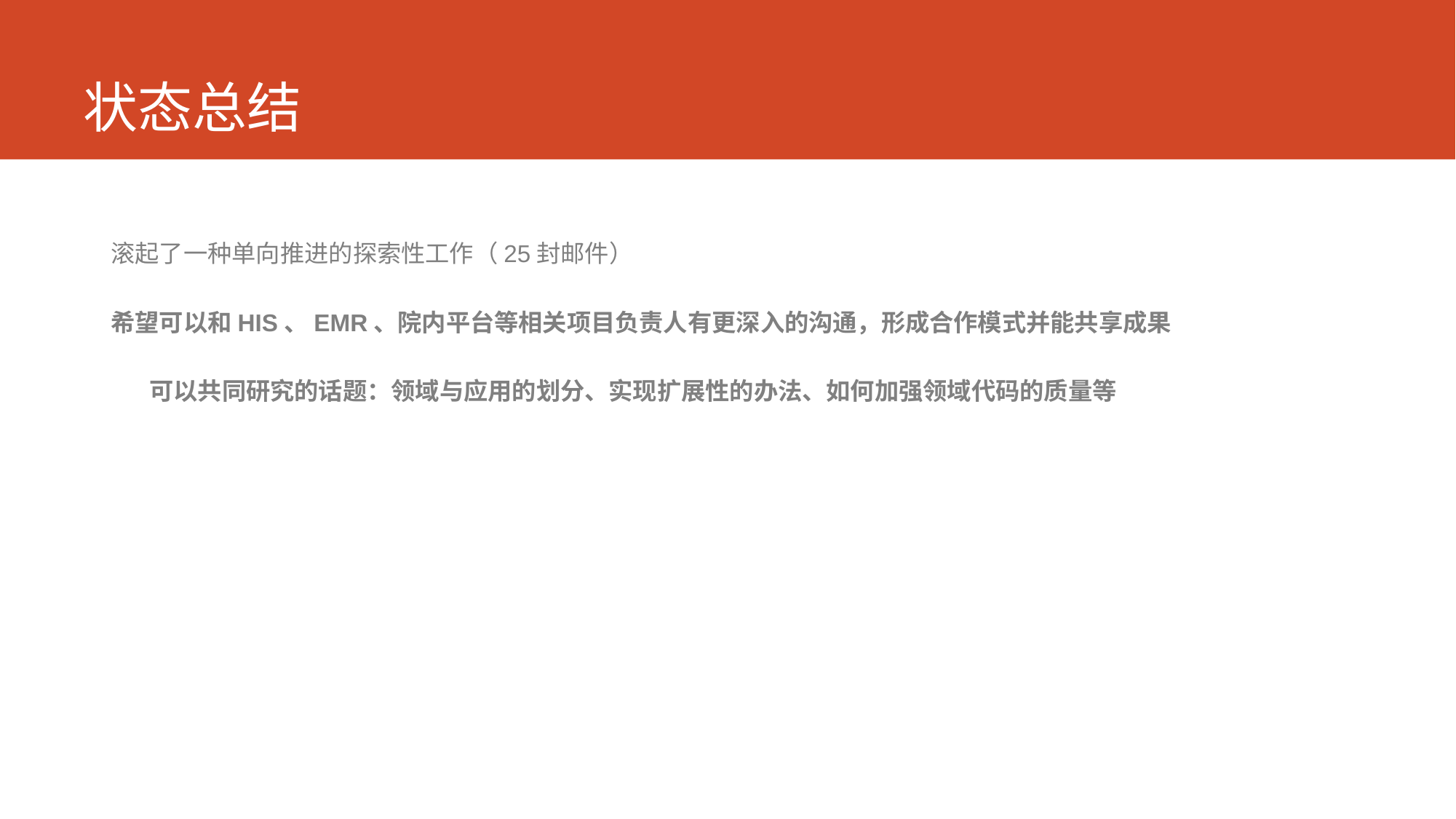

# 状态总结
滚起了一种单向推进的探索性工作（25封邮件）
希望可以和HIS、EMR、院内平台等相关项目负责人有更深入的沟通，形成合作模式并能共享成果
      可以共同研究的话题：领域与应用的划分、实现扩展性的办法、如何加强领域代码的质量等